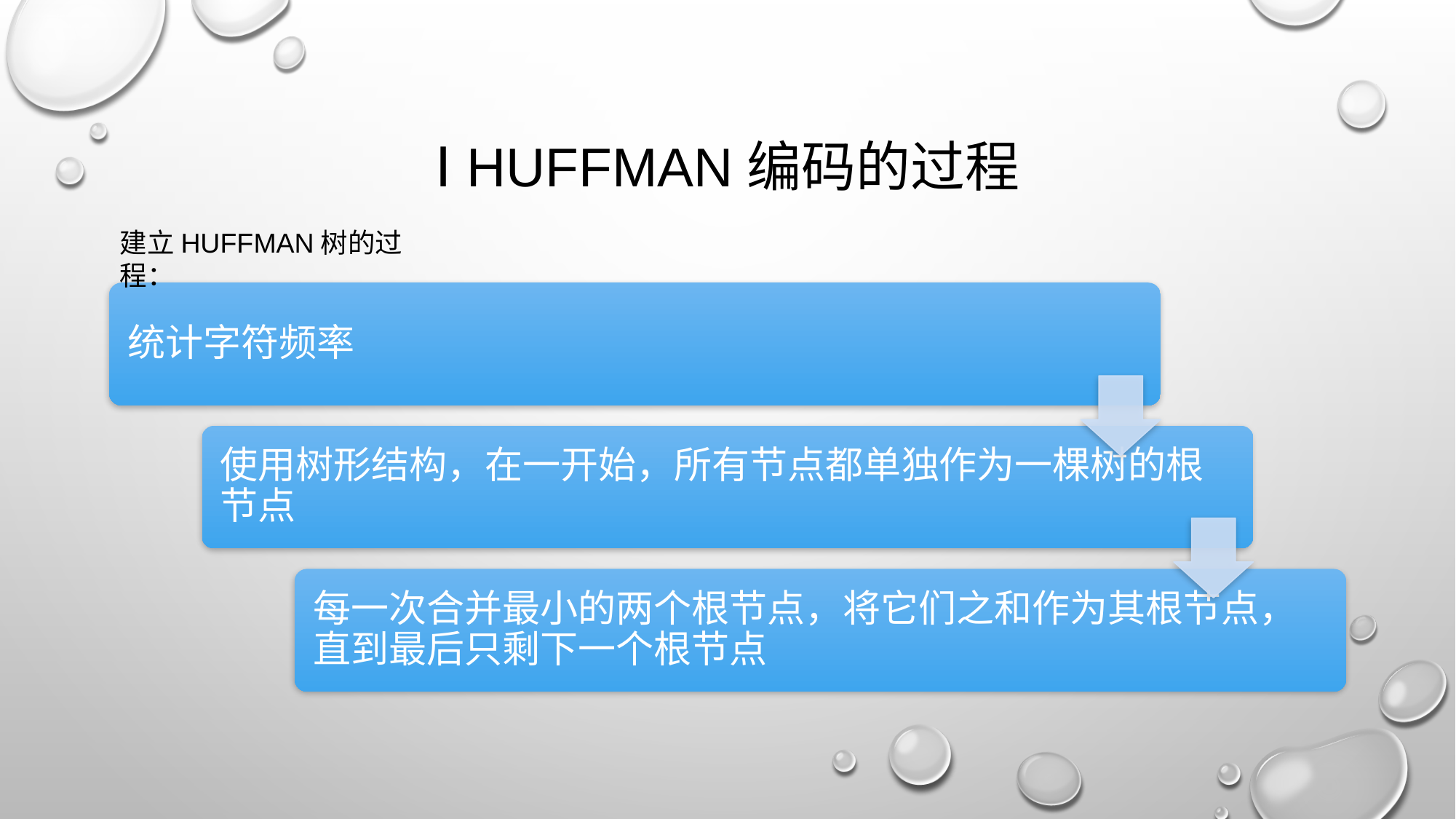

# Ⅰ HUFFMAN编码的过程
建立HUFFMAN树的过程：
统计字符频率
使用树形结构，在一开始，所有节点都单独作为一棵树的根节点
每一次合并最小的两个根节点，将它们之和作为其根节点，直到最后只剩下一个根节点